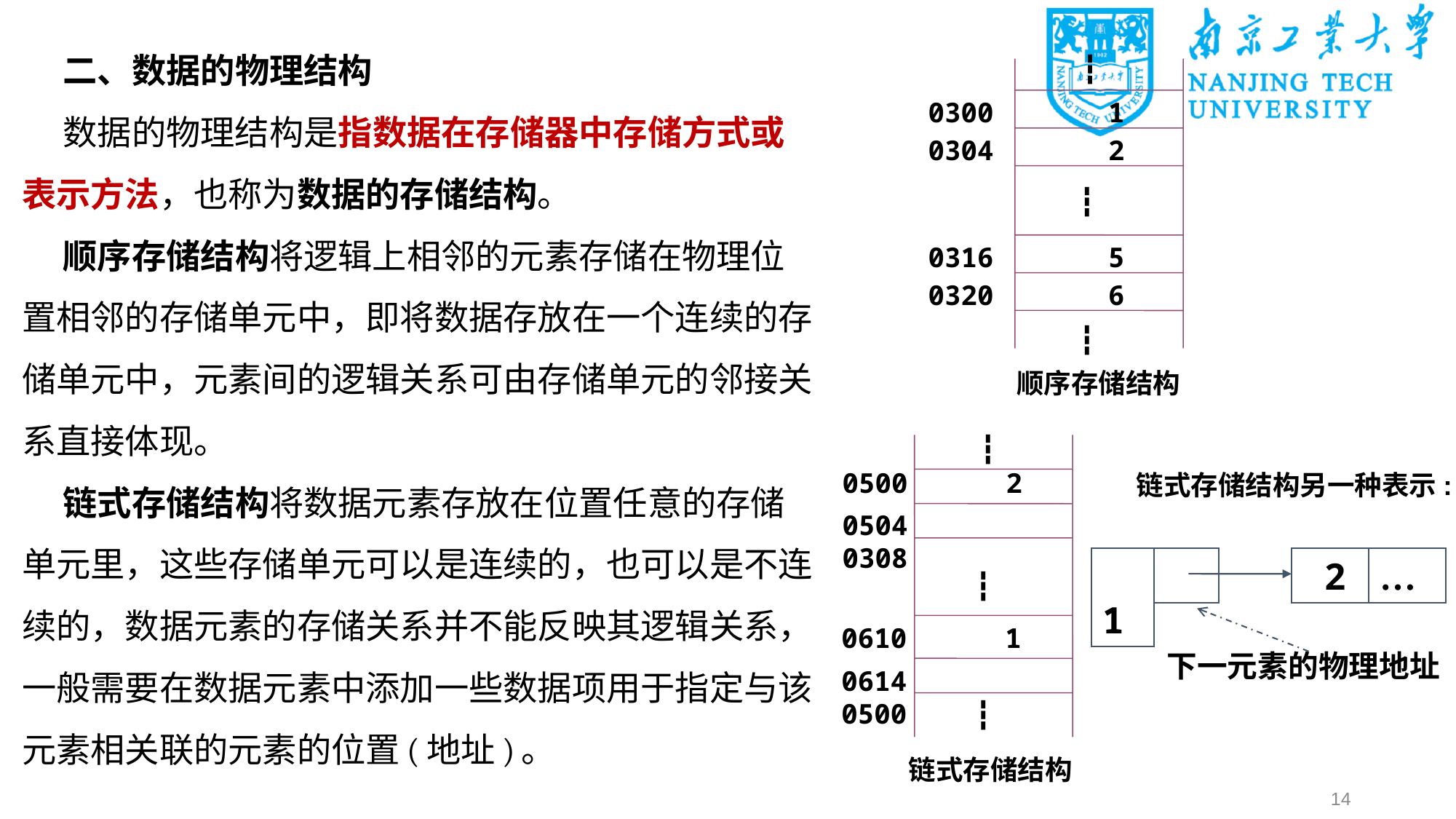

二、数据的物理结构
数据的物理结构是指数据在存储器中存储方式或表示方法，也称为数据的存储结构。
顺序存储结构将逻辑上相邻的元素存储在物理位置相邻的存储单元中，即将数据存放在一个连续的存储单元中，元素间的逻辑关系可由存储单元的邻接关系直接体现。
链式存储结构将数据元素存放在位置任意的存储单元里，这些存储单元可以是连续的，也可以是不连续的，数据元素的存储关系并不能反映其逻辑关系，一般需要在数据元素中添加一些数据项用于指定与该元素相关联的元素的位置(地址)。
┇

0300       1

0304       2

┇
0316       5

0320       6

┇
顺序存储结构
┇

0500      2

┇
0610      1

0614     0500

┇

链式存储结构
0504     0308

链式存储结构另一种表示:
 1

 2
…

下一元素的物理地址
14